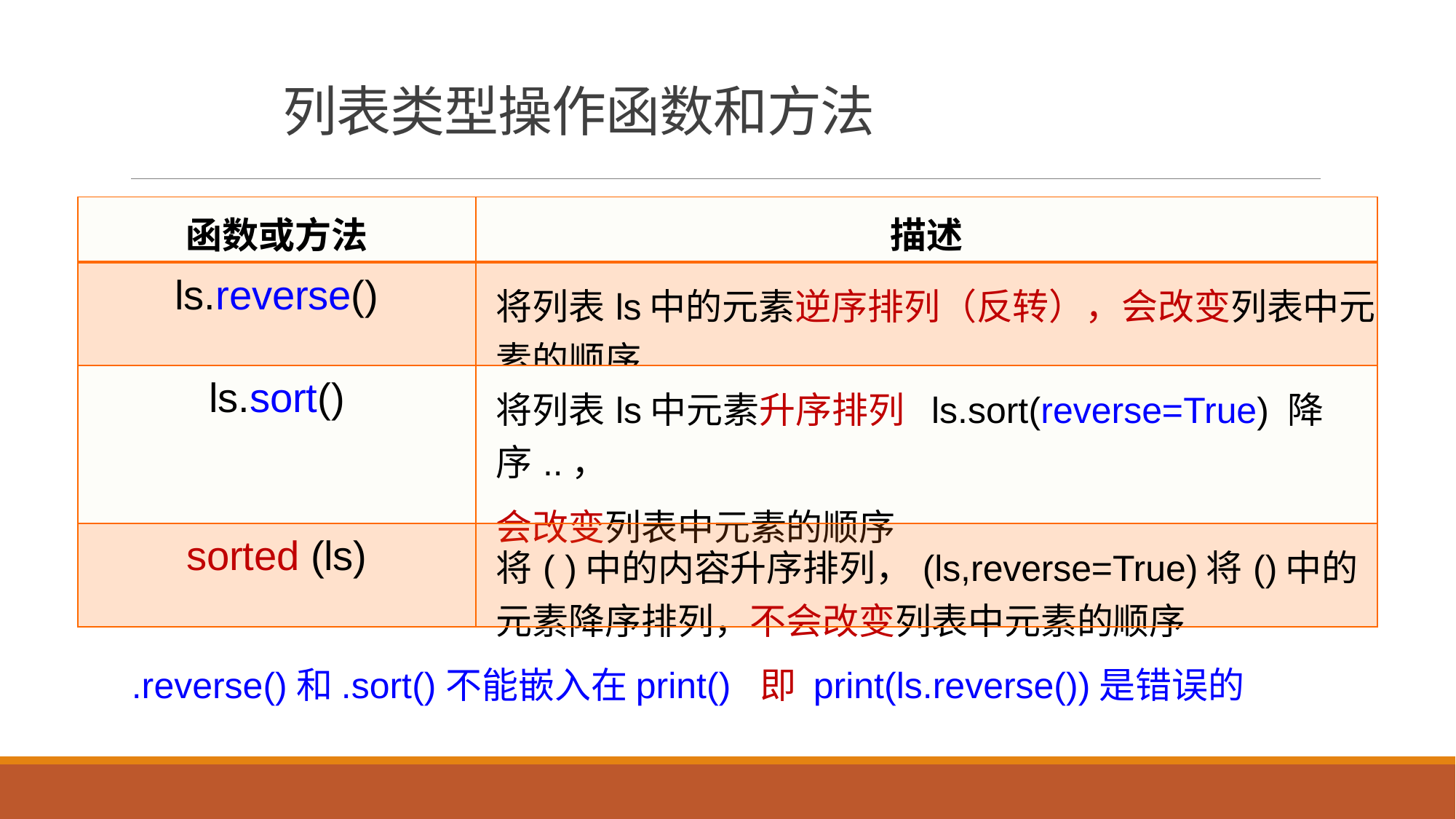

# 列表类型操作函数和方法
| 函数或方法 | 描述 |
| --- | --- |
| ls.reverse() | 将列表ls中的元素逆序排列（反转），会改变列表中元素的顺序 |
| ls.sort() | 将列表ls中元素升序排列 ls.sort(reverse=True) 降序..， 会改变列表中元素的顺序 |
| sorted (ls) | 将( )中的内容升序排列，(ls,reverse=True)将()中的元素降序排列，不会改变列表中元素的顺序 |
.reverse()和.sort()不能嵌入在print()  即 print(ls.reverse())是错误的